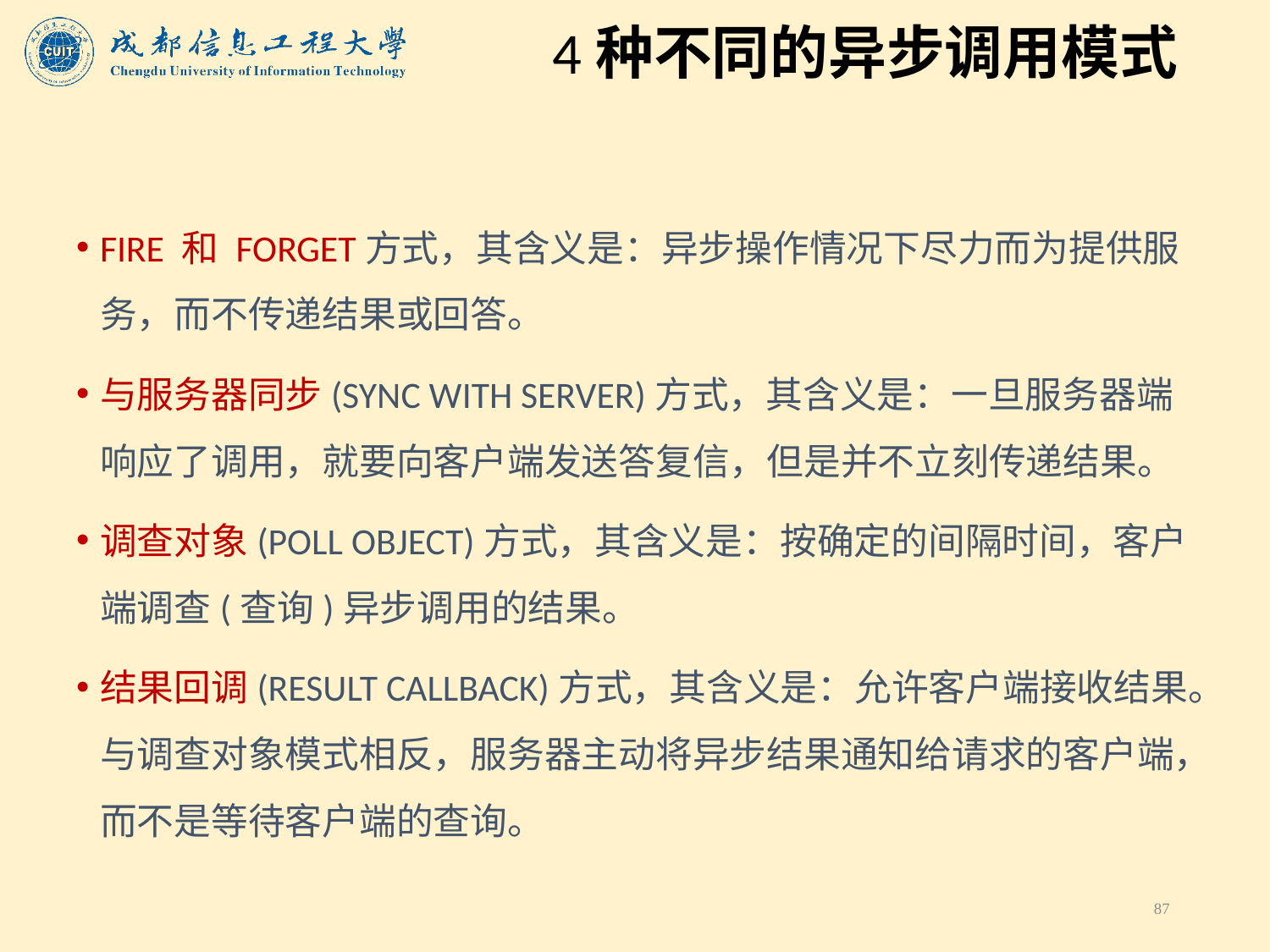

# 4种不同的异步调用模式
FIRE 和 FORGET方式，其含义是：异步操作情况下尽力而为提供服务，而不传递结果或回答。
与服务器同步(SYNC WITH SERVER)方式，其含义是：一旦服务器端响应了调用，就要向客户端发送答复信，但是并不立刻传递结果。
调查对象(POLL OBJECT)方式，其含义是：按确定的间隔时间，客户端调查(查询)异步调用的结果。
结果回调(RESULT CALLBACK)方式，其含义是：允许客户端接收结果。与调查对象模式相反，服务器主动将异步结果通知给请求的客户端，而不是等待客户端的查询。
87